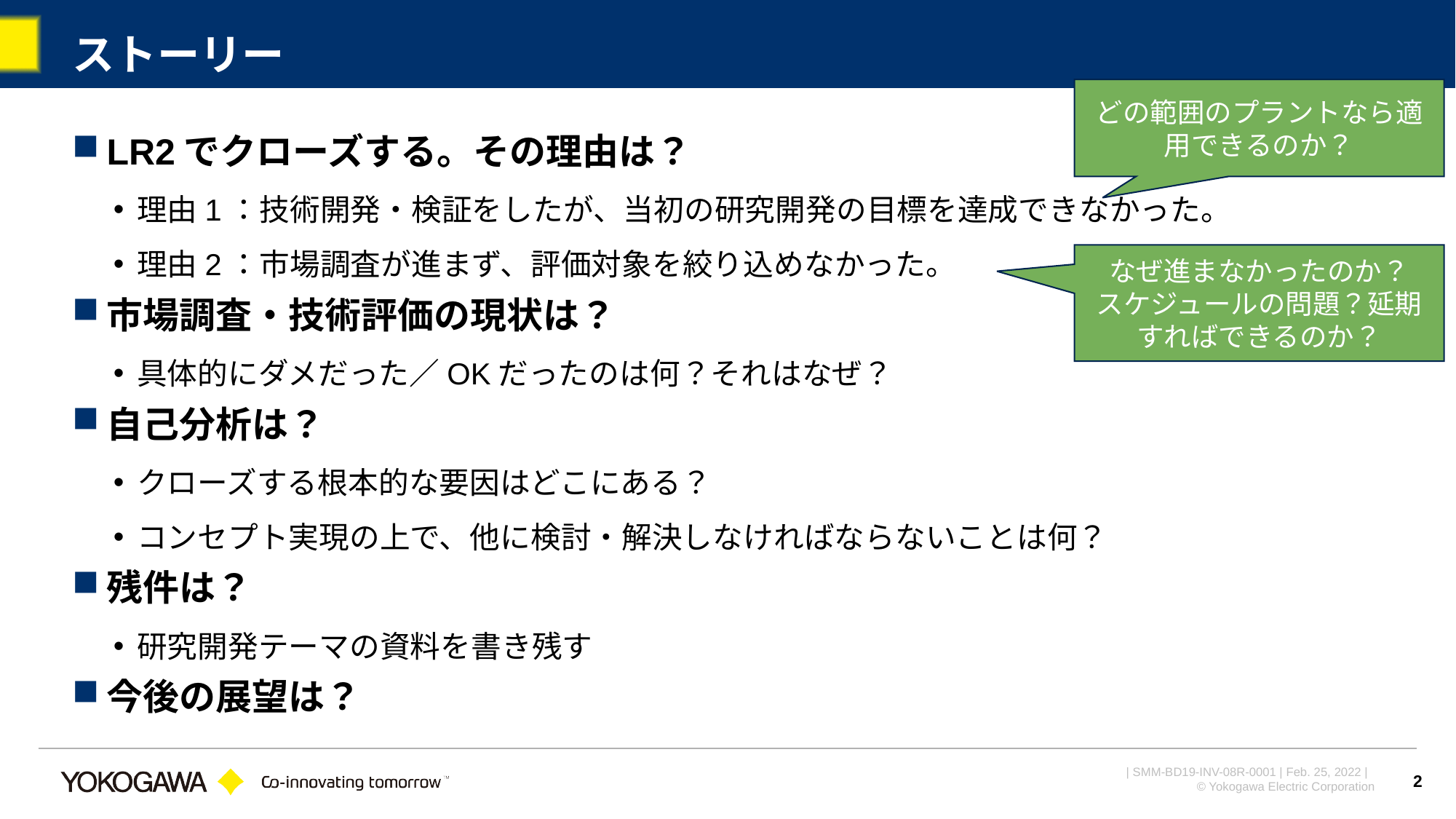

# ストーリー
どの範囲のプラントなら適用できるのか？
LR2でクローズする。その理由は？
理由1：技術開発・検証をしたが、当初の研究開発の目標を達成できなかった。
理由2：市場調査が進まず、評価対象を絞り込めなかった。
市場調査・技術評価の現状は？
具体的にダメだった／OKだったのは何？それはなぜ？
自己分析は？
クローズする根本的な要因はどこにある？
コンセプト実現の上で、他に検討・解決しなければならないことは何？
残件は？
研究開発テーマの資料を書き残す
今後の展望は？
なぜ進まなかったのか？
スケジュールの問題？延期すればできるのか？
2